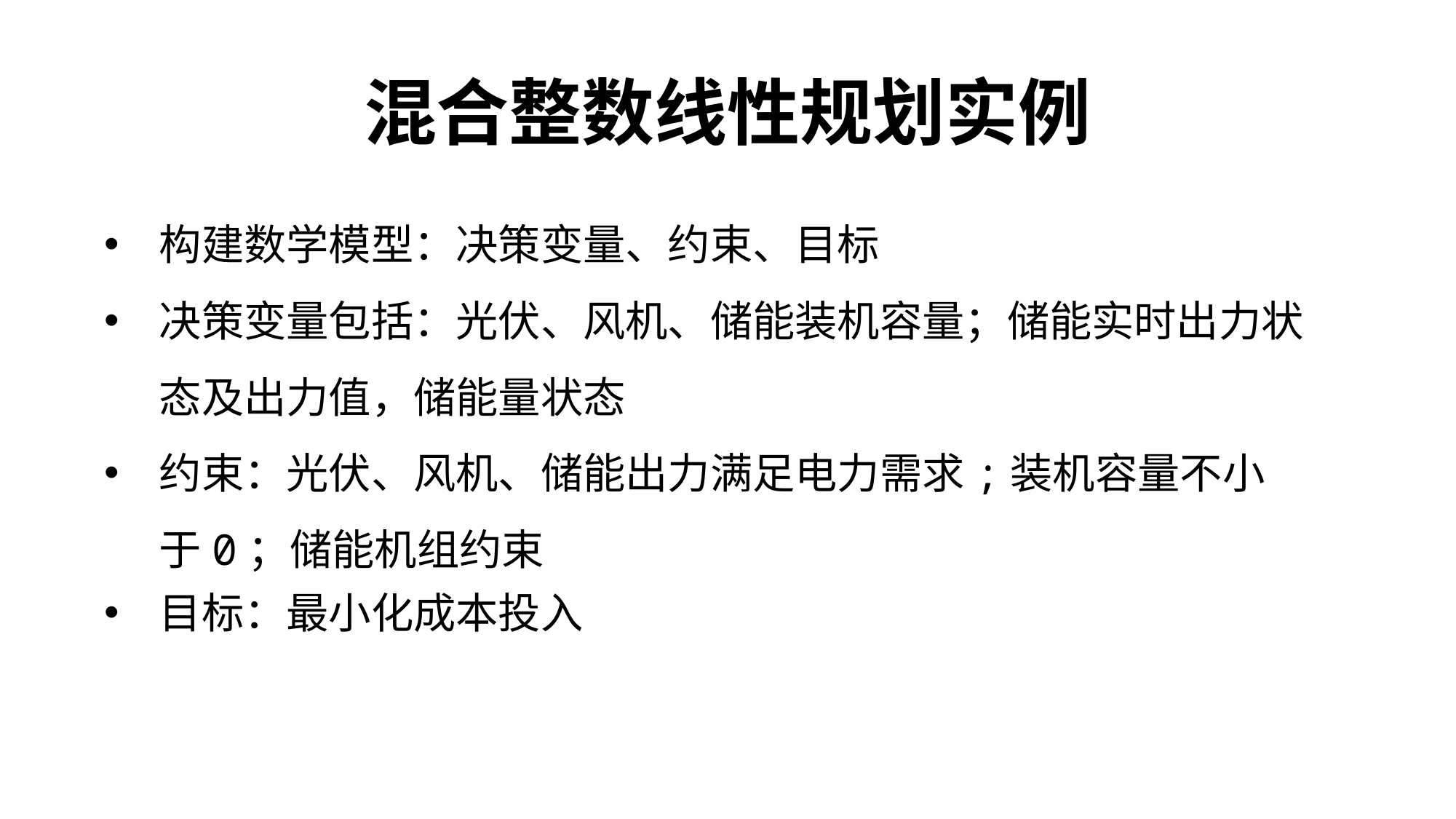

混合整数线性规划实例
构建数学模型：决策变量、约束、目标
决策变量包括：光伏、风机、储能装机容量；储能实时出力状态及出力值，储能量状态
约束：光伏、风机、储能出力满足电力需求;装机容量不小于0；储能机组约束
目标：最小化成本投入